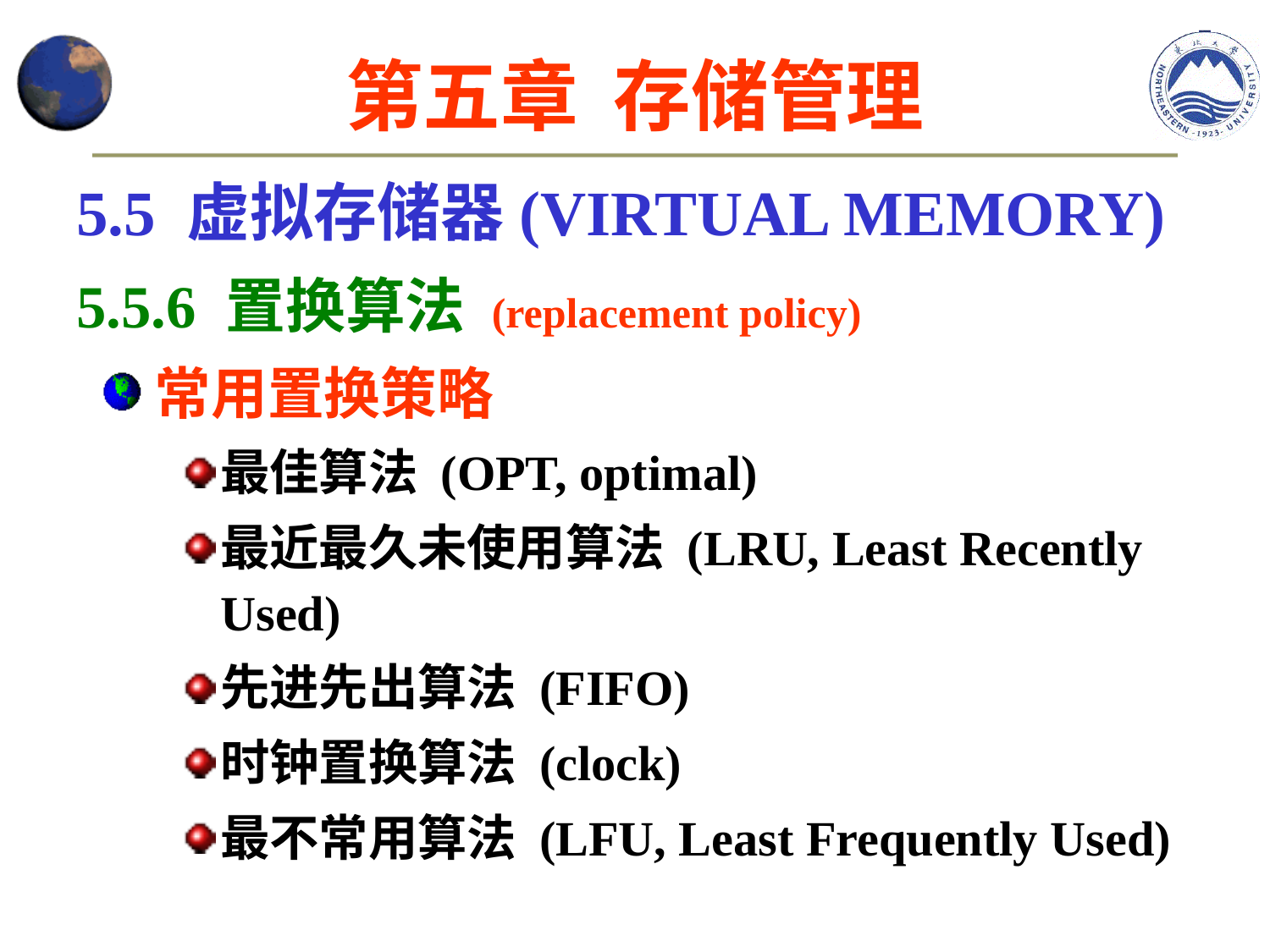

第五章  存储管理
5.5 虚拟存储器(VIRTUAL MEMORY)
5.5.6 置换算法 (replacement policy)
常用置换策略
最佳算法 (OPT, optimal)
最近最久未使用算法 (LRU, Least Recently Used)
先进先出算法 (FIFO)
时钟置换算法 (clock)
最不常用算法 (LFU, Least Frequently Used)